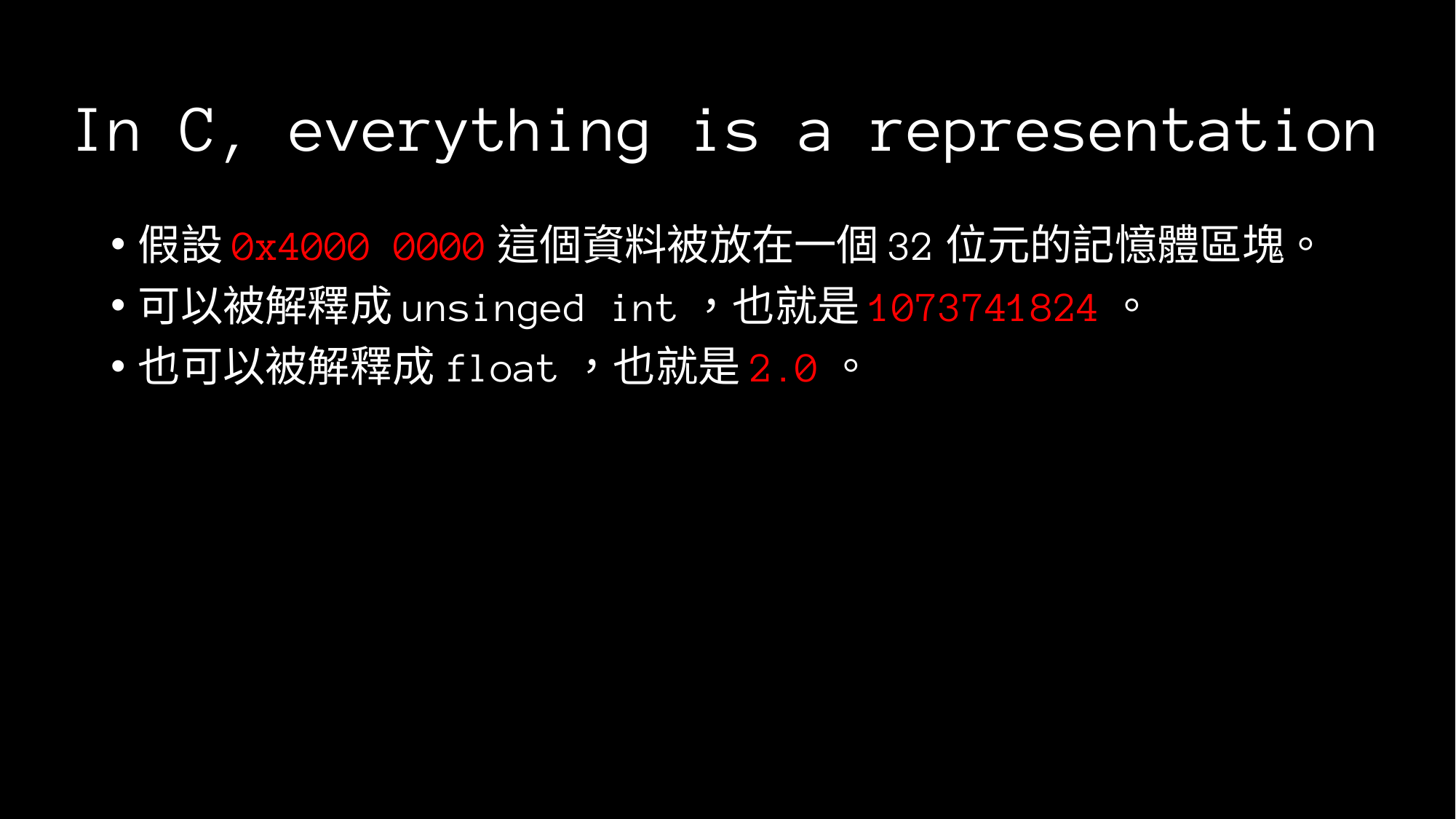

# In C, everything is a representation
假設0x4000 0000這個資料被放在一個32位元的記憶體區塊。
可以被解釋成unsinged int，也就是1073741824。
也可以被解釋成float，也就是2.0。